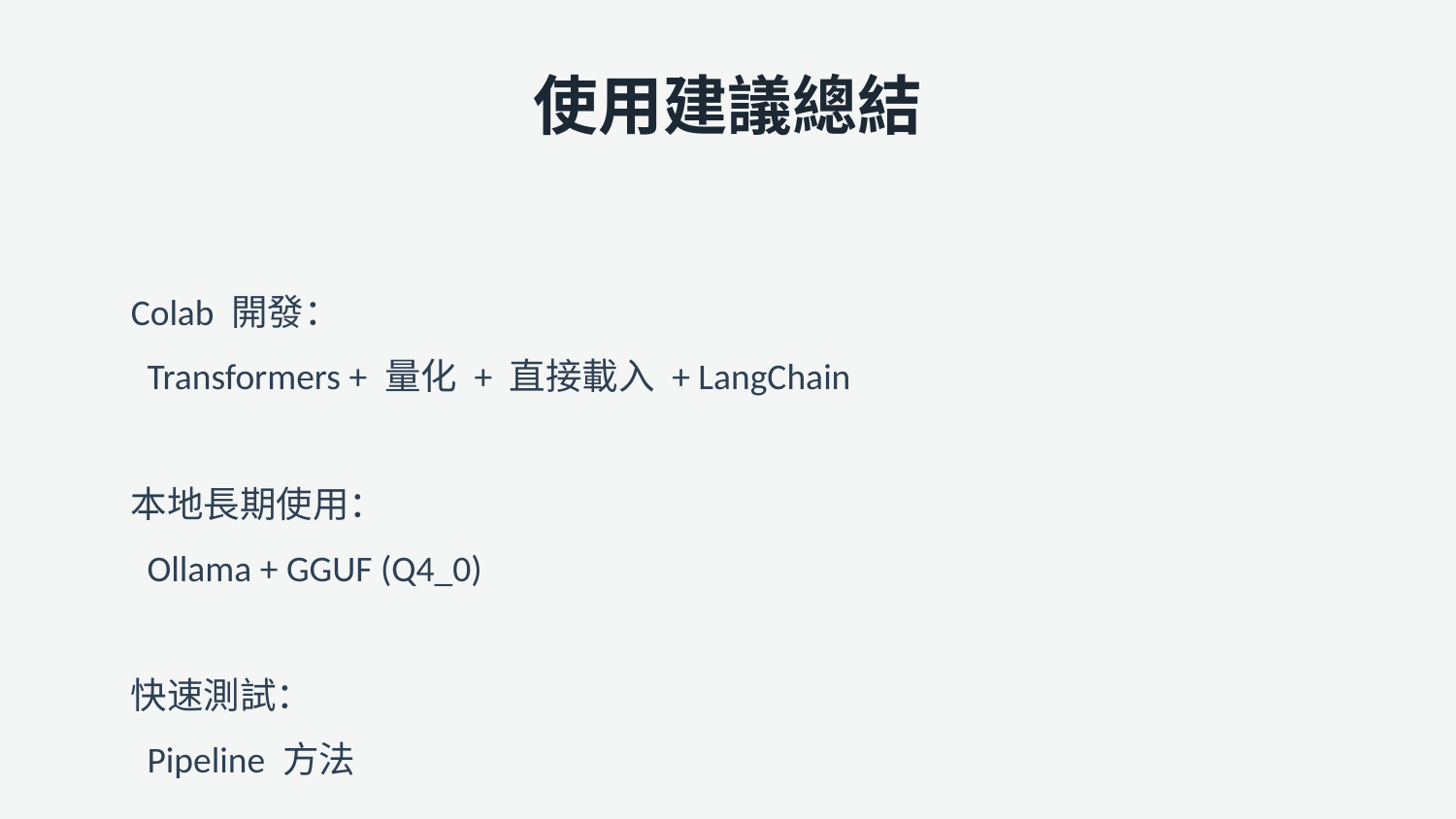

使用建議總結

Colab 開發：
  Transformers + 量化 + 直接載入 + LangChain

本地長期使用：
  Ollama + GGUF (Q4_0)

快速測試：
  Pipeline 方法

生產環境：
  直接載入 + 優化